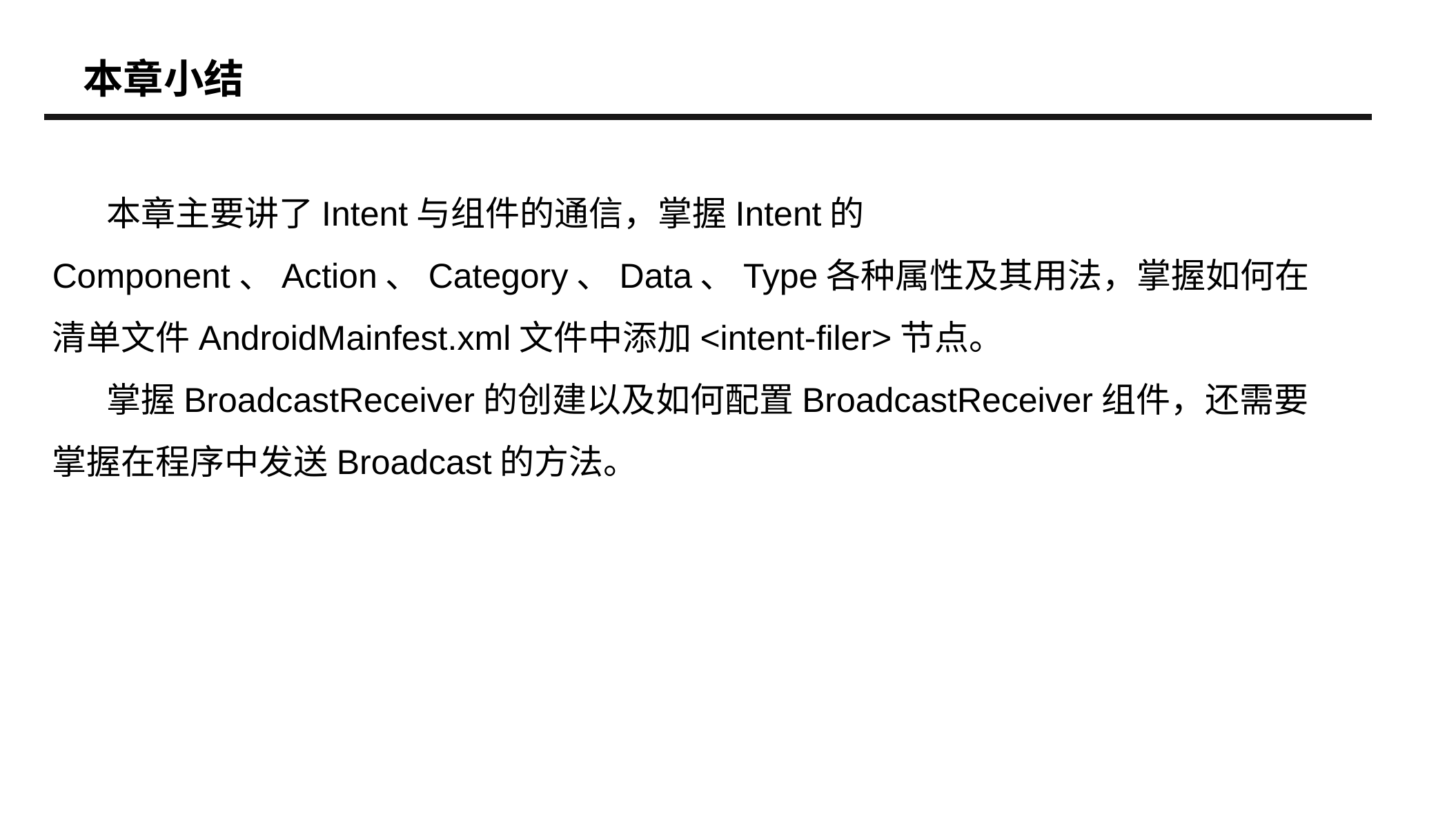

本章小结

  本章主要讲了Intent与组件的通信，掌握Intent的Component、Action、Category、Data、Type各种属性及其用法，掌握如何在清单文件AndroidMainfest.xml文件中添加<intent-filer>节点。
  掌握BroadcastReceiver的创建以及如何配置BroadcastReceiver组件，还需要掌握在程序中发送Broadcast的方法。